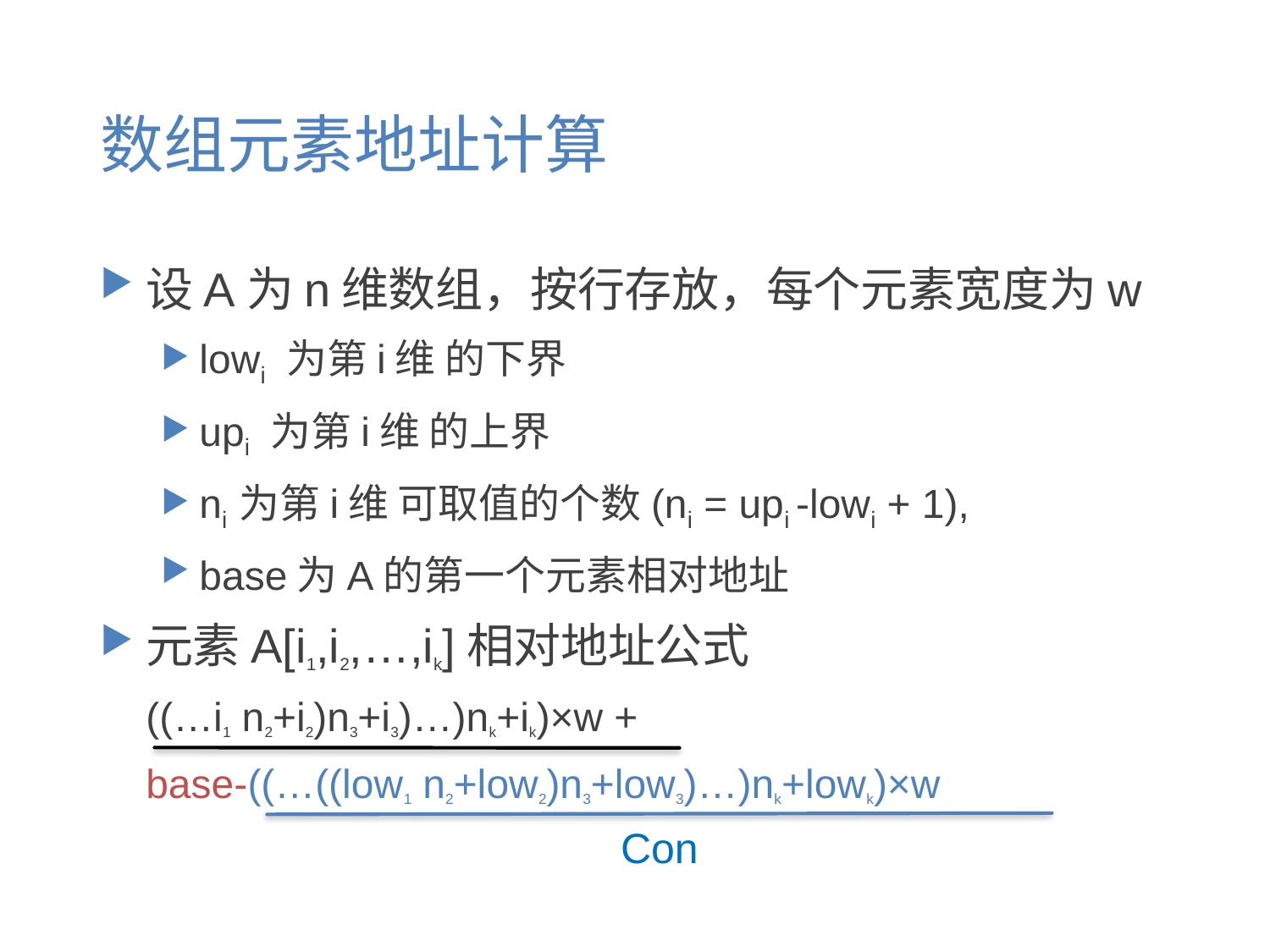

# 数组元素地址计算
设A为n维数组，按行存放，每个元素宽度为w
lowi 为第i维 的下界
upi 为第i维 的上界
ni 为第i维 可取值的个数(ni = upi -lowi + 1),
base为A的第一个元素相对地址
元素A[i1,i2,…,ik]相对地址公式
((…i1 n2+i2)n3+i3)…)nk+ik)×w +
base-((…((low1 n2+low2)n3+low3)…)nk+lowk)×w
Con